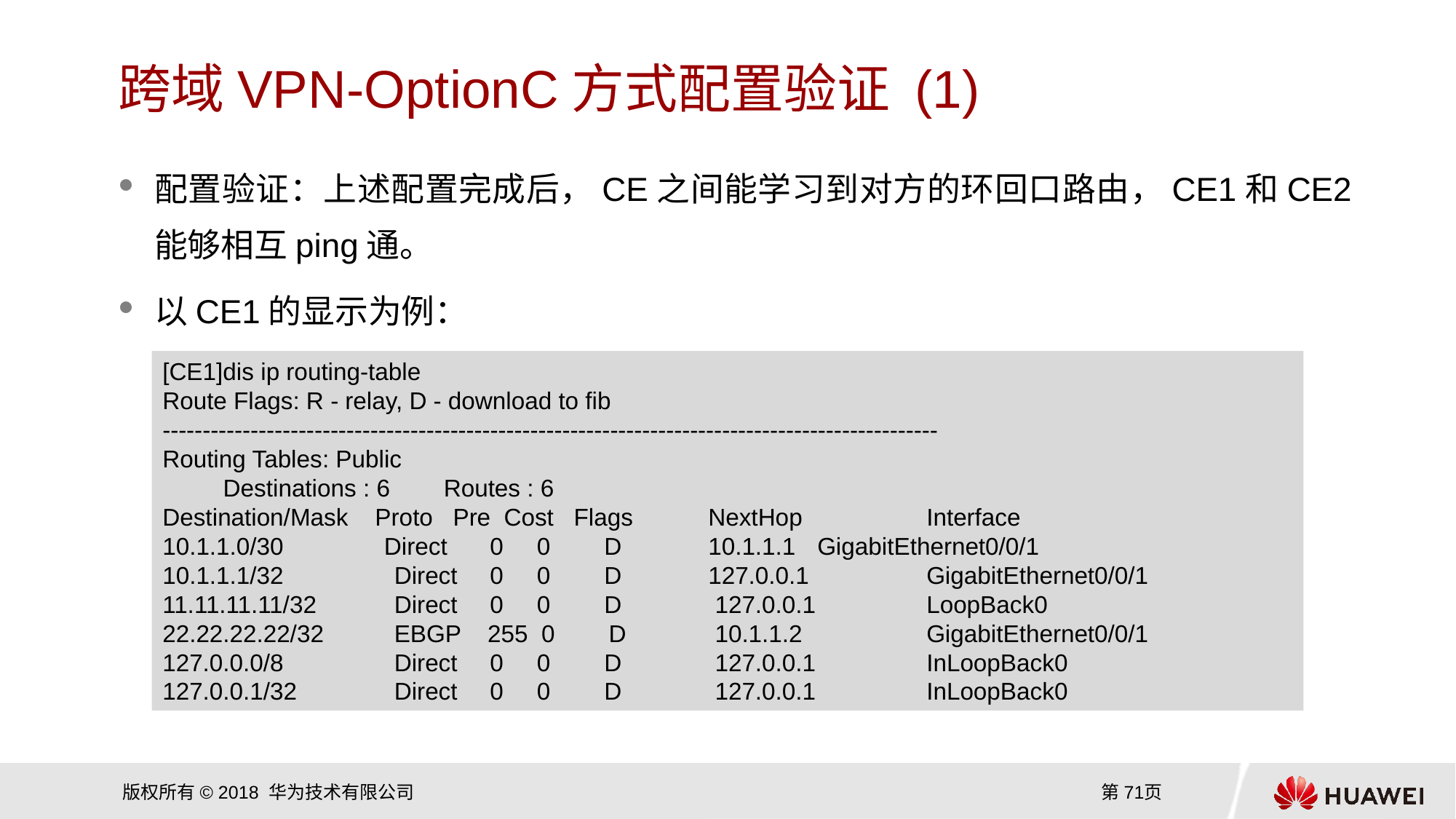

# 跨域VPN-OptionC方式配置验证 (1)
配置验证：上述配置完成后，CE之间能学习到对方的环回口路由，CE1和CE2能够相互ping通。
以CE1的显示为例：

[CE1]dis ip routing-table
Route Flags: R - relay, D - download to fib
-------------------------------------------------------------------------------------------------
Routing Tables: Public
         Destinations : 6        Routes : 6
Destination/Mask    Proto   Pre  Cost   Flags 	NextHop    	Interface
10.1.1.0/30               Direct  	0     0        D   	10.1.1.1   	GigabitEthernet0/0/1
10.1.1.1/32        	  Direct  	0     0        D   	127.0.0.1  	GigabitEthernet0/0/1
11.11.11.11/32     	  Direct  	0     0        D  	 127.0.0.1  	LoopBack0
22.22.22.22/32     	  EBGP    255  0        D  	 10.1.1.2   	GigabitEthernet0/0/1
127.0.0.0/8        	  Direct  	0     0        D  	 127.0.0.1  	InLoopBack0
127.0.0.1/32      	  Direct  	0     0        D  	 127.0.0.1  	InLoopBack0